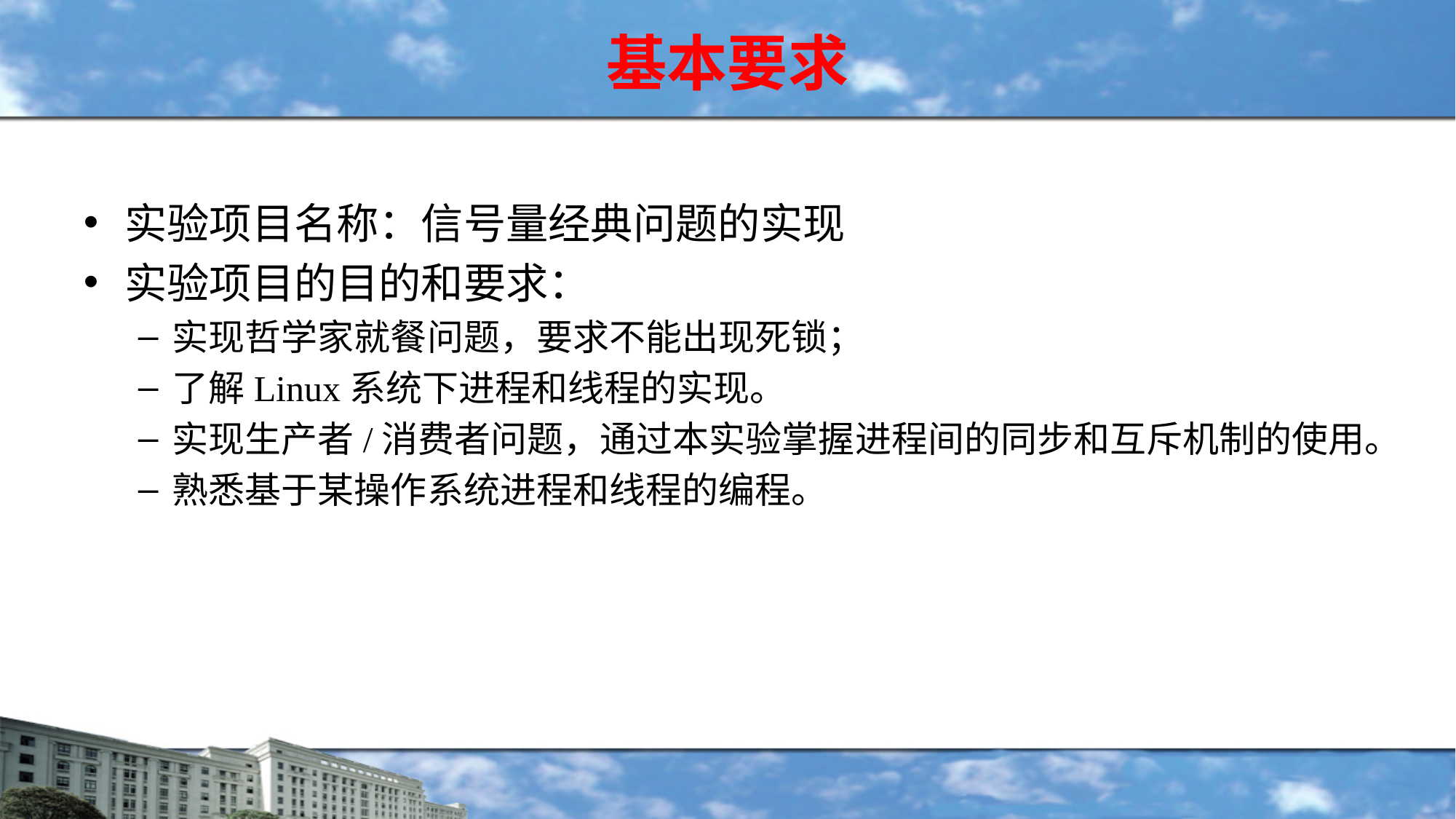

# 基本要求
实验项目名称：信号量经典问题的实现
实验项目的目的和要求：
实现哲学家就餐问题，要求不能出现死锁；
了解Linux系统下进程和线程的实现。
实现生产者/消费者问题，通过本实验掌握进程间的同步和互斥机制的使用。
熟悉基于某操作系统进程和线程的编程。